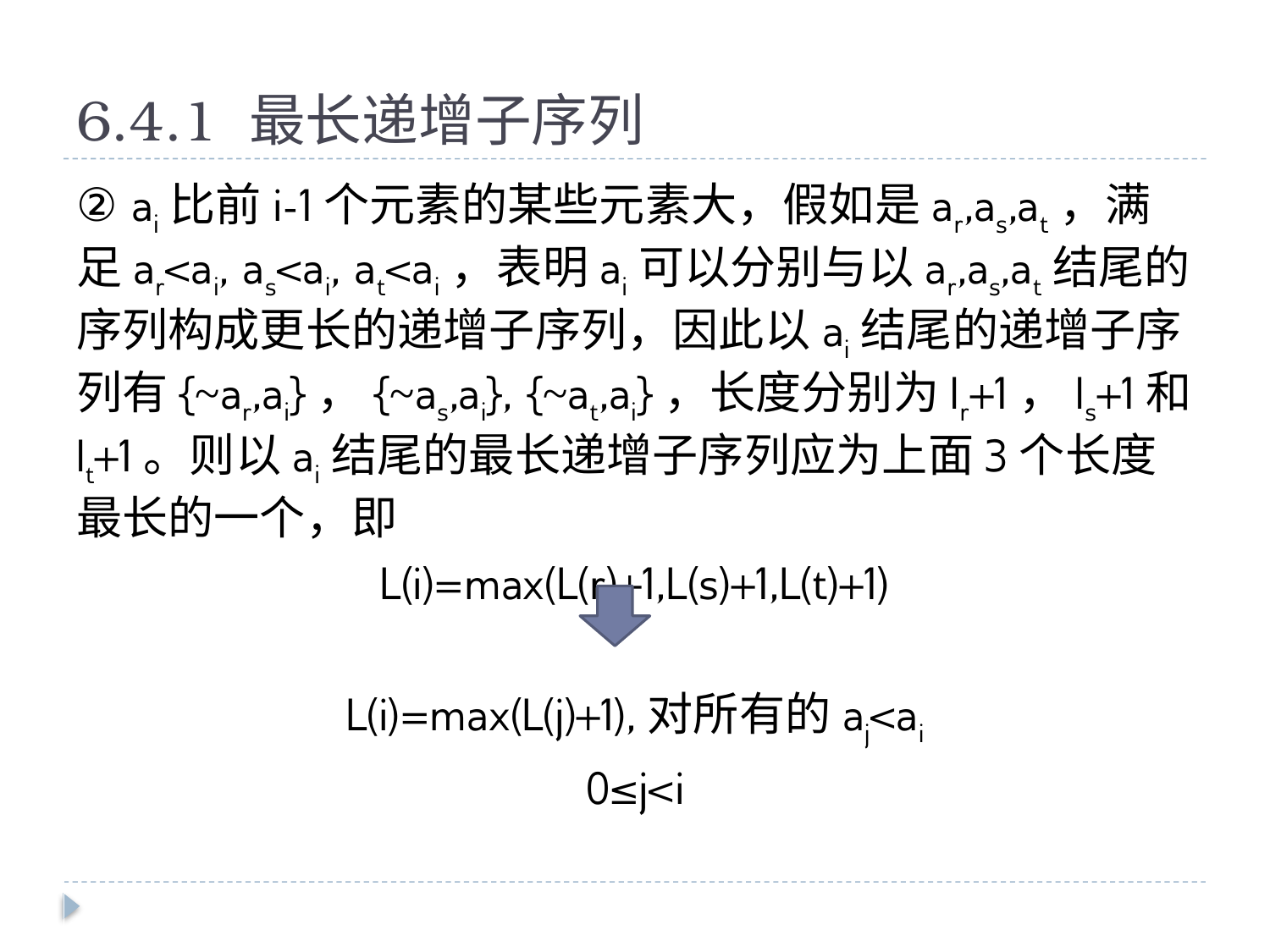

# 6.4.1 最长递增子序列
② ai比前i-1个元素的某些元素大，假如是ar,as,at，满足ar<ai, as<ai, at<ai，表明ai可以分别与以ar,as,at结尾的序列构成更长的递增子序列，因此以ai结尾的递增子序列有{~ar,ai}，{~as,ai}, {~at,ai}，长度分别为lr+1，ls+1和lt+1。则以ai结尾的最长递增子序列应为上面3个长度最长的一个，即
L(i)=max(L(r)+1,L(s)+1,L(t)+1)

L(i)=max(L(j)+1),对所有的aj<ai
0≤j<i